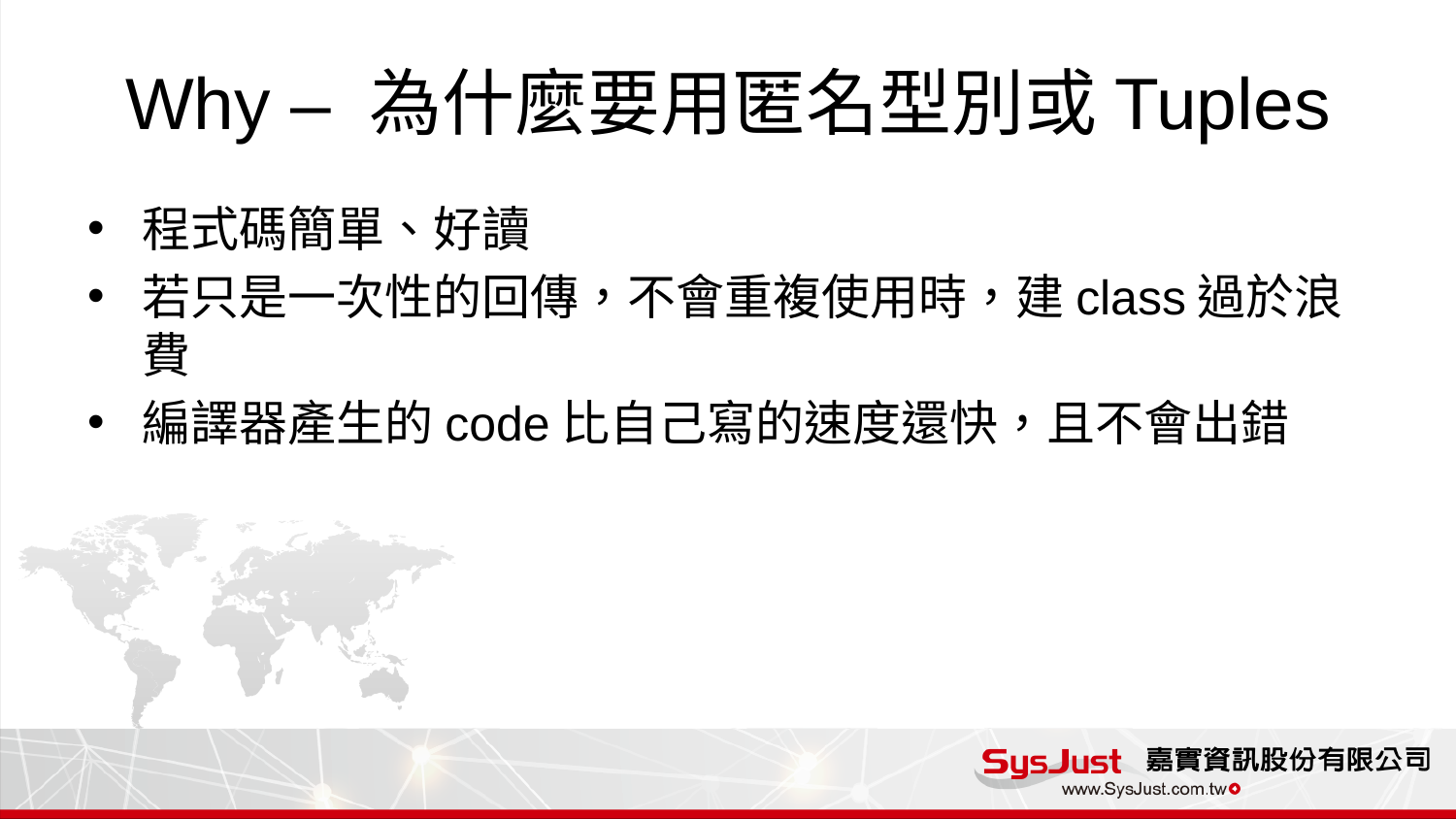

# Why – 為什麼要用匿名型別或Tuples
程式碼簡單、好讀
若只是一次性的回傳，不會重複使用時，建class過於浪費
編譯器產生的code比自己寫的速度還快，且不會出錯